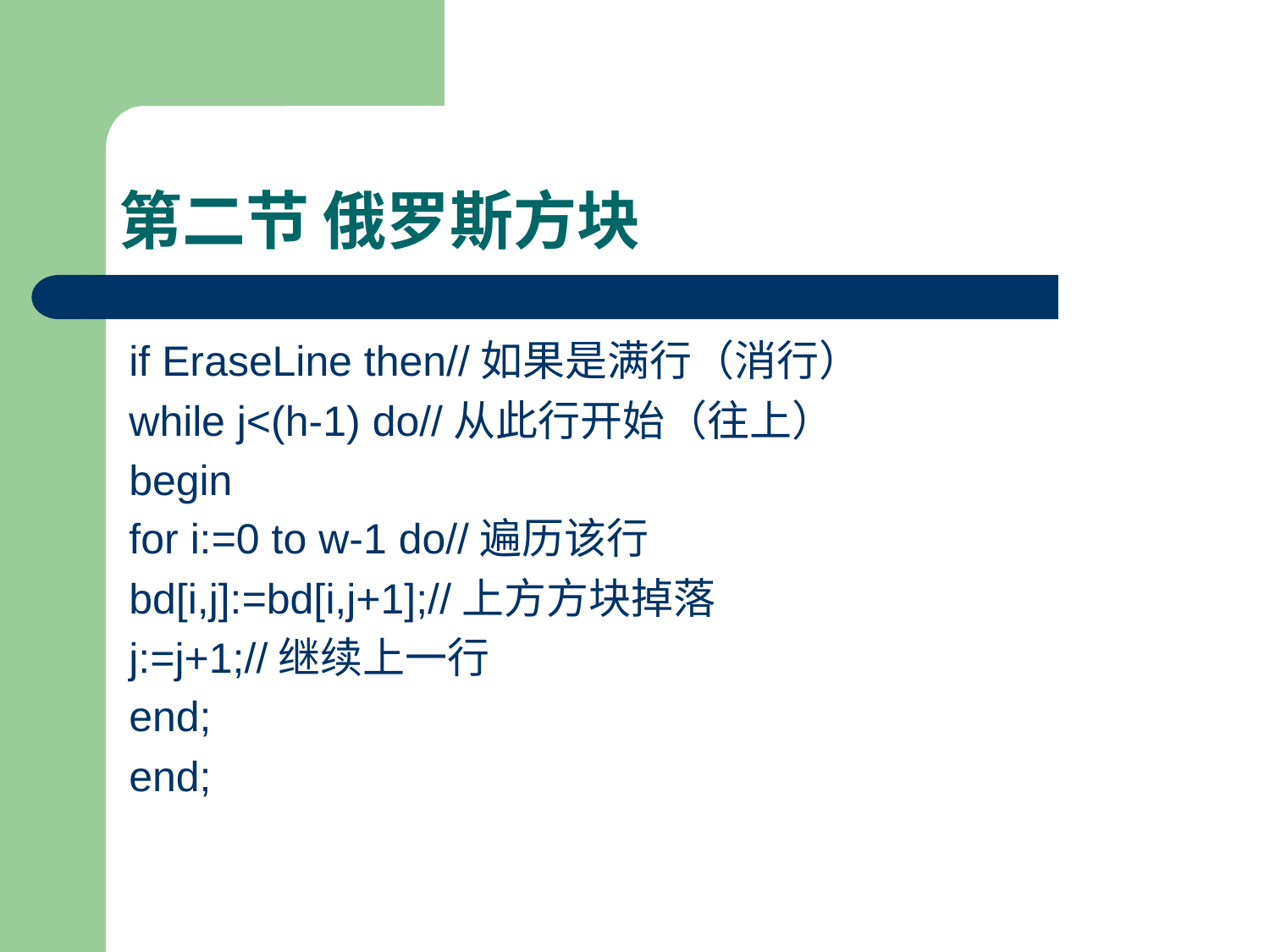

# 第二节 俄罗斯方块
if EraseLine then//如果是满行（消行）
while j<(h-1) do//从此行开始（往上）
begin
for i:=0 to w-1 do//遍历该行
bd[i,j]:=bd[i,j+1];//上方方块掉落
j:=j+1;//继续上一行
end;
end;